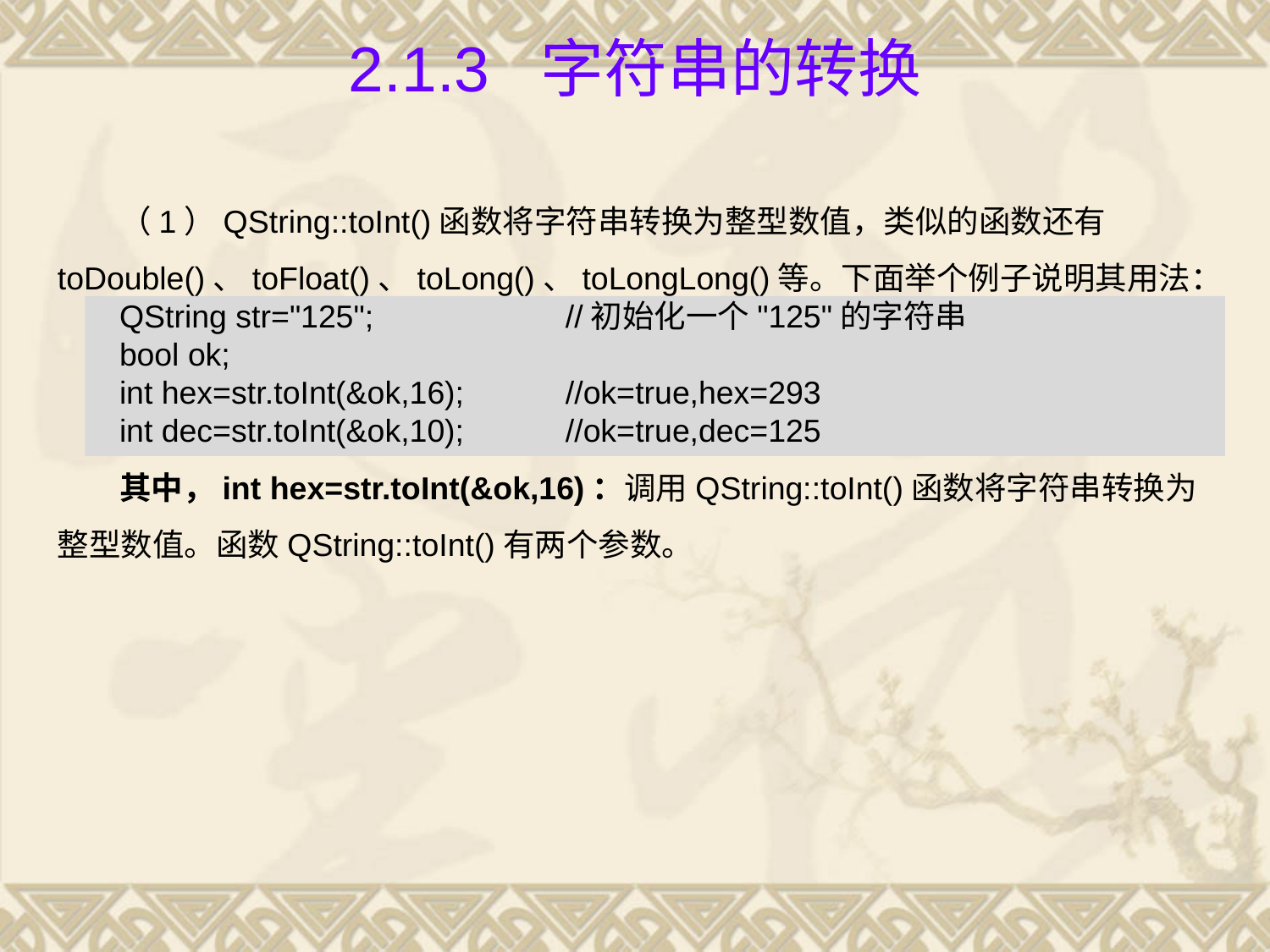

# 2.1.3  字符串的转换
（1）QString::toInt()函数将字符串转换为整型数值，类似的函数还有toDouble()、toFloat()、toLong()、toLongLong()等。下面举个例子说明其用法：
QString str="125";		//初始化一个"125"的字符串
bool ok;
int hex=str.toInt(&ok,16);       	//ok=true,hex=293
int dec=str.toInt(&ok,10);       	//ok=true,dec=125
其中，int hex=str.toInt(&ok,16)：调用QString::toInt()函数将字符串转换为整型数值。函数QString::toInt()有两个参数。